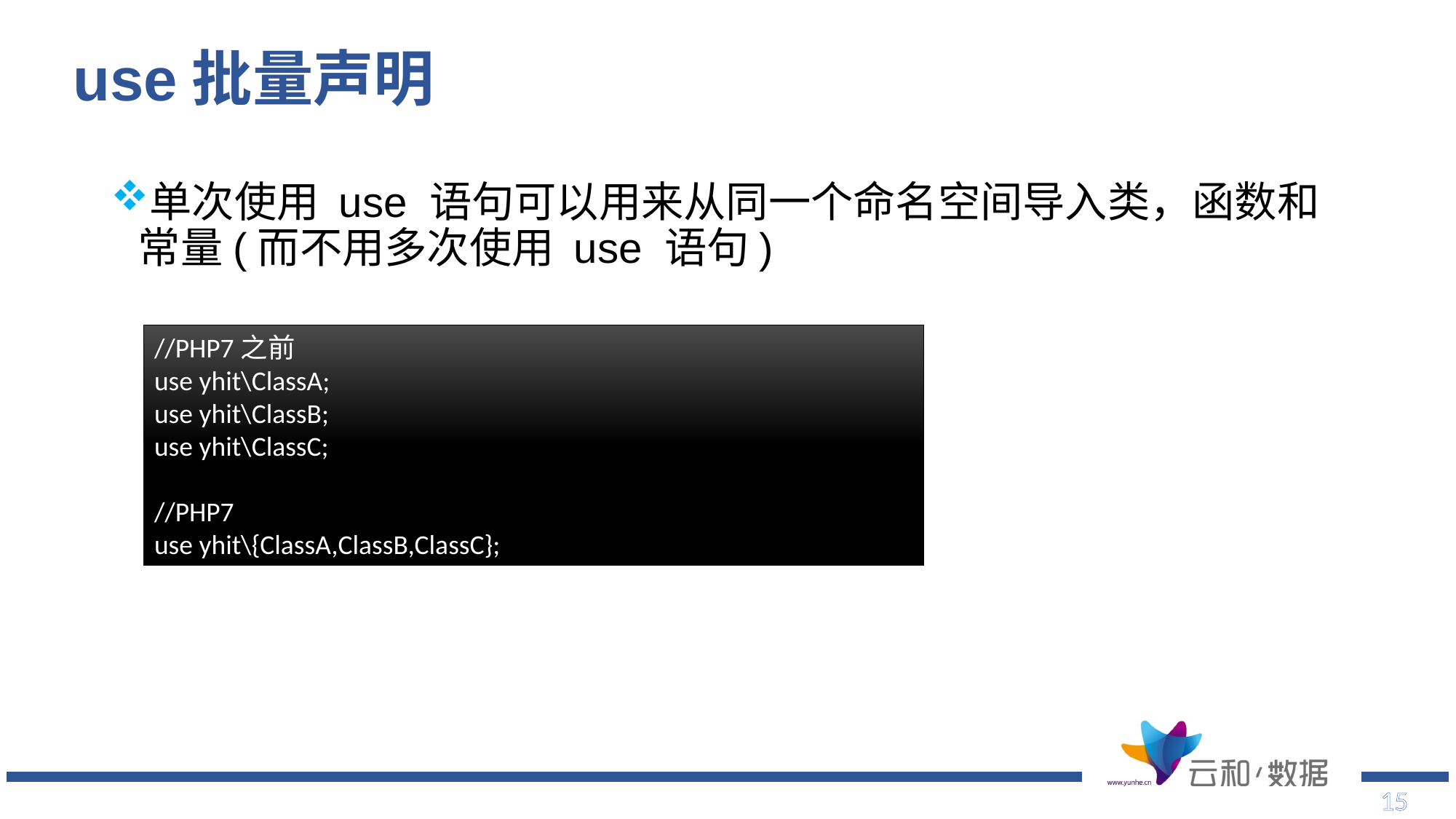

# use批量声明
单次使用 use 语句可以用来从同一个命名空间导入类，函数和常量(而不用多次使用 use 语句)
//PHP7之前
use yhit\ClassA;
use yhit\ClassB;
use yhit\ClassC;

//PHP7
use yhit\{ClassA,ClassB,ClassC};